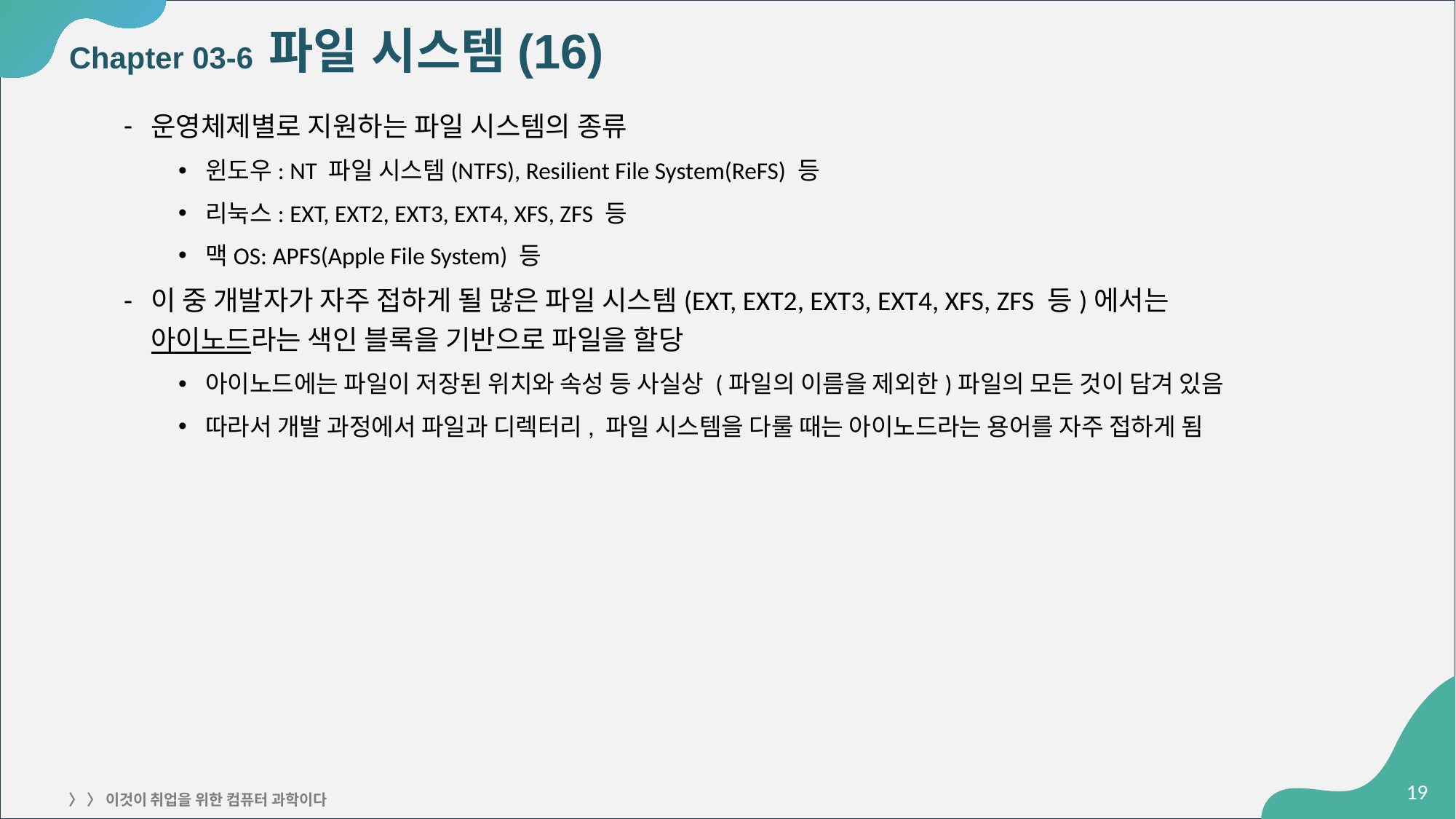

# Chapter 03-6 파일 시스템(16)
운영체제별로 지원하는 파일 시스템의 종류
윈도우: NT 파일 시스템(NTFS), Resilient File System(ReFS) 등
리눅스: EXT, EXT2, EXT3, EXT4, XFS, ZFS 등
맥OS: APFS(Apple File System) 등
이 중 개발자가 자주 접하게 될 많은 파일 시스템(EXT, EXT2, EXT3, EXT4, XFS, ZFS 등)에서는
아이노드라는 색인 블록을 기반으로 파일을 할당
아이노드에는 파일이 저장된 위치와 속성 등 사실상 (파일의 이름을 제외한)파일의 모든 것이 담겨 있음
따라서 개발 과정에서 파일과 디렉터리, 파일 시스템을 다룰 때는 아이노드라는 용어를 자주 접하게 됨
19
〉 〉 이것이 취업을 위한 컴퓨터 과학이다